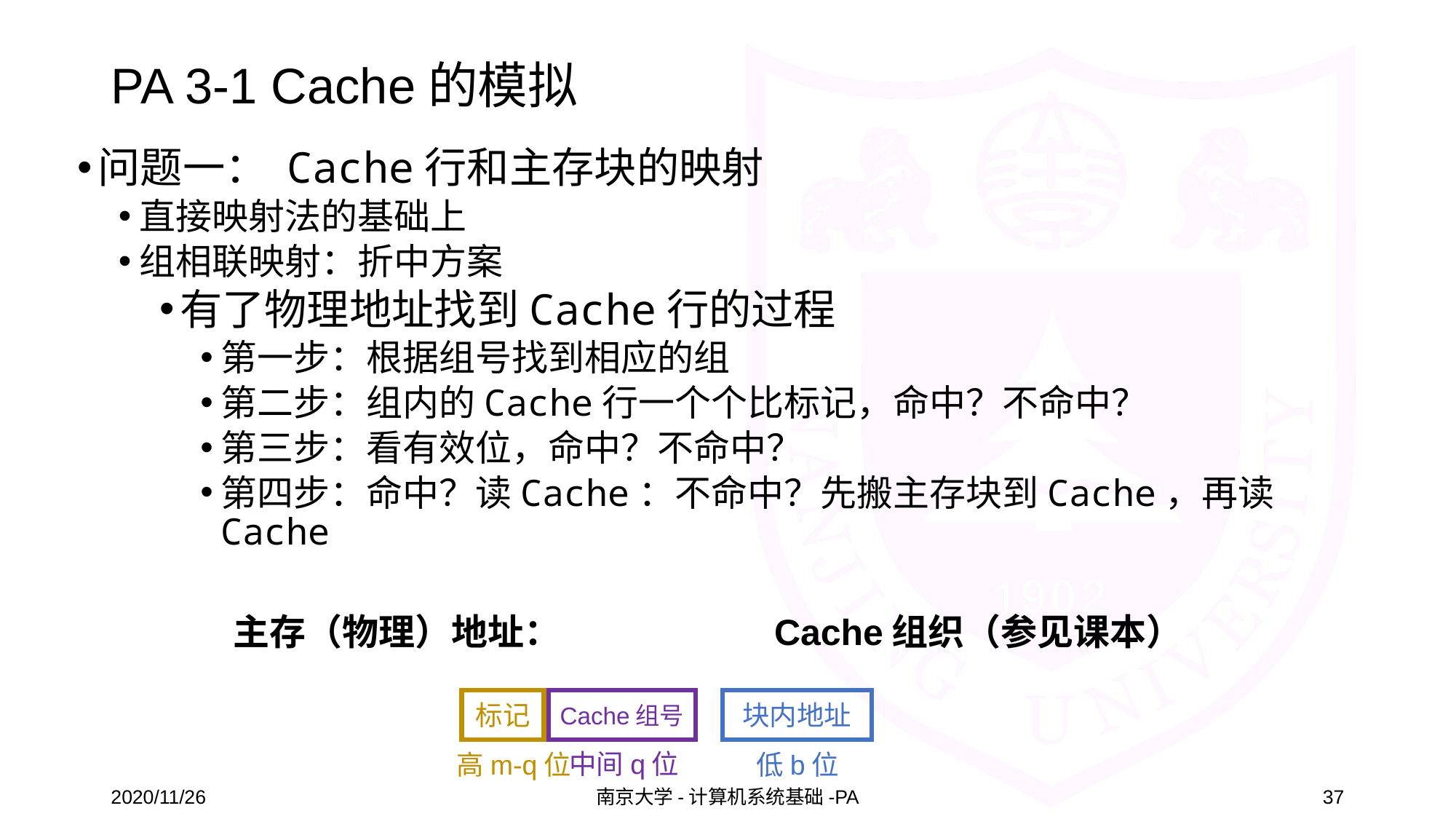

# PA 3-1 Cache的模拟
问题一： Cache行和主存块的映射
直接映射法的基础上
组相联映射：折中方案
有了物理地址找到Cache行的过程
第一步：根据组号找到相应的组
第二步：组内的Cache行一个个比标记，命中？不命中？
第三步：看有效位，命中？不命中？
第四步：命中？读Cache：不命中？先搬主存块到Cache，再读Cache
Cache组织（参见课本）
主存（物理）地址：
标记
Cache组号
块内地址
中间q位
高m-q位
低b位
2020/11/26
南京大学-计算机系统基础-PA
37